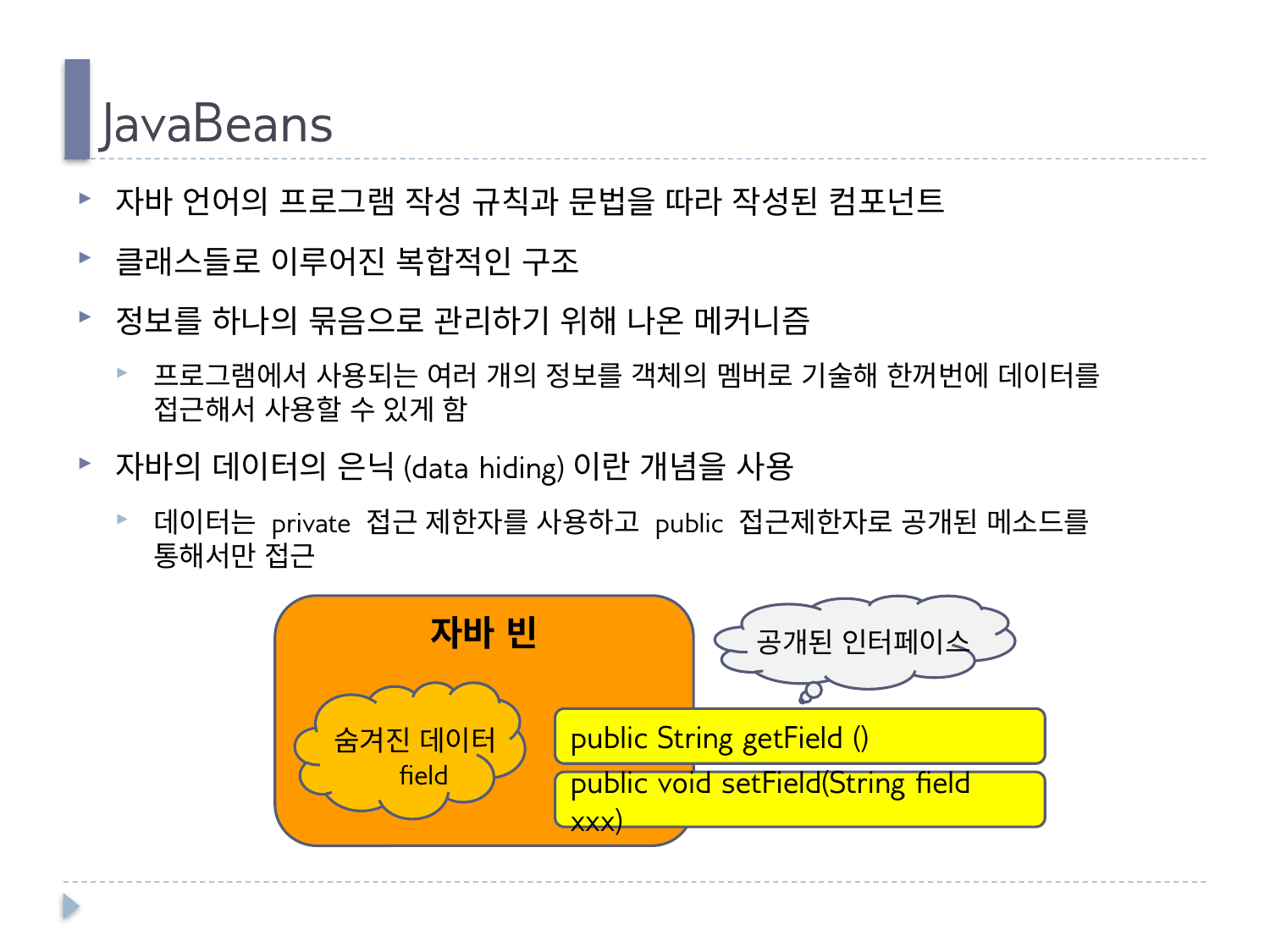

# JavaBeans
자바 언어의 프로그램 작성 규칙과 문법을 따라 작성된 컴포넌트
클래스들로 이루어진 복합적인 구조
정보를 하나의 묶음으로 관리하기 위해 나온 메커니즘
프로그램에서 사용되는 여러 개의 정보를 객체의 멤버로 기술해 한꺼번에 데이터를 접근해서 사용할 수 있게 함
자바의 데이터의 은닉(data hiding)이란 개념을 사용
데이터는 private 접근 제한자를 사용하고 public 접근제한자로 공개된 메소드를 통해서만 접근

자바 빈

공개된 인터페이스

public String getField ()
숨겨진 데이터
  field

public void setField(String field xxx)